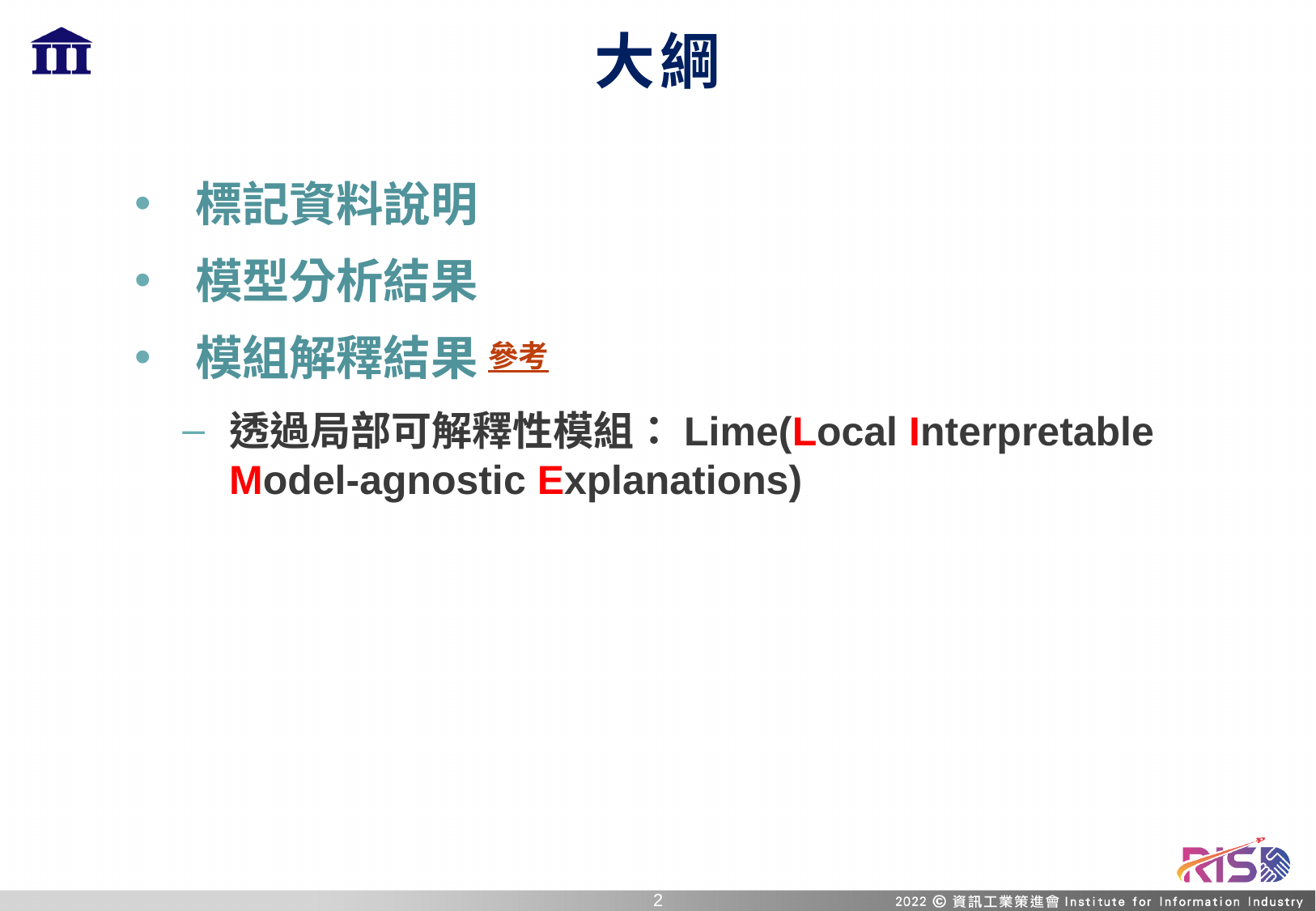

大綱
標記資料說明
模型分析結果
模組解釋結果
透過局部可解釋性模組：Lime(Local Interpretable Model-agnostic Explanations)
參考
2